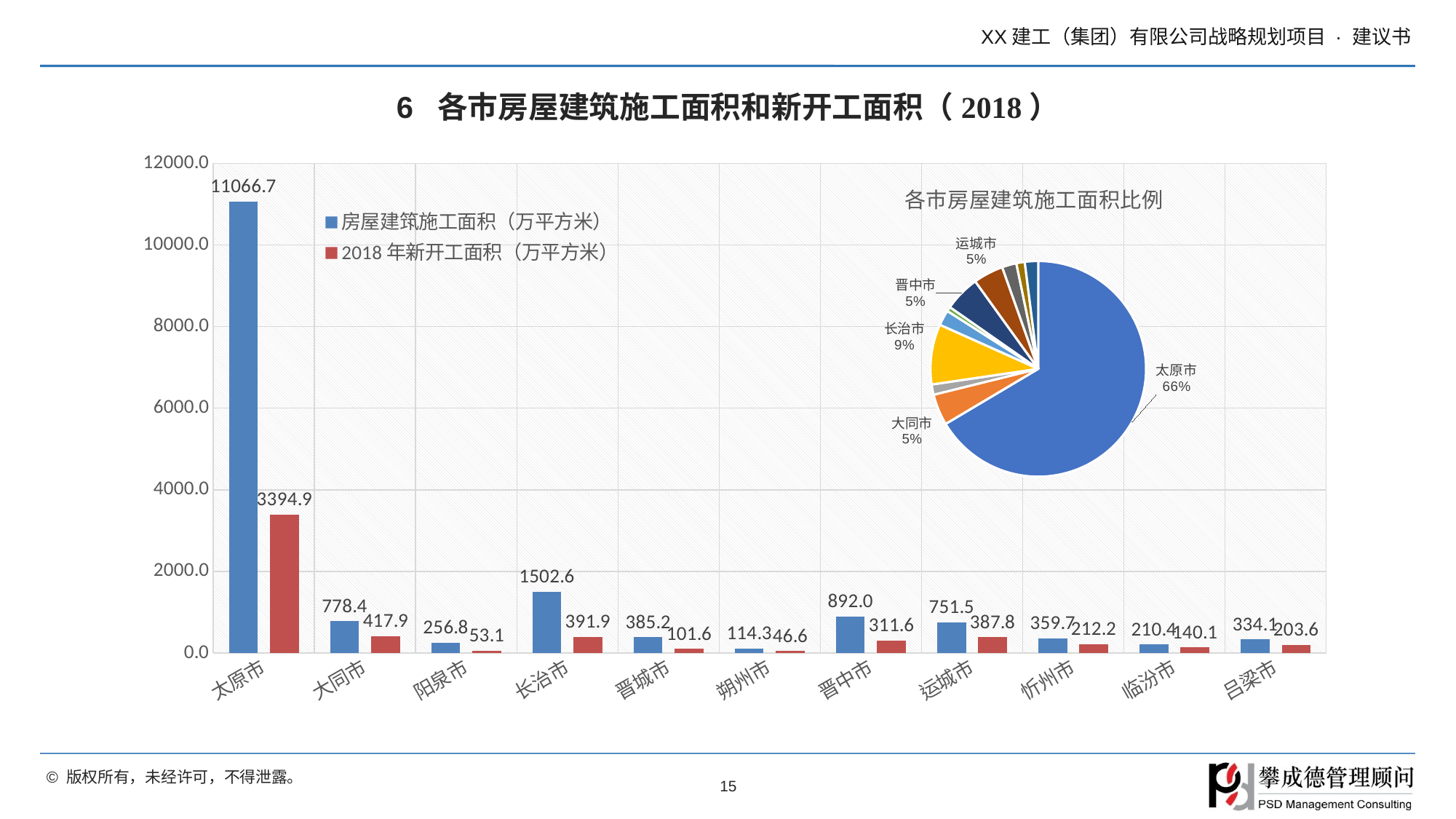

# 6  各市房屋建筑施工面积和新开工面积（2018）

### Chart

| Category | 房屋建筑施工面积（万平方米） | 2018年新开工面积（万平方米） |
|---|---|---|
| 太原市 | 11066.6532 | 3394.9077 |
| 大同市 | 778.416 | 417.9265 |
| 阳泉市 | 256.8137 | 53.0525 |
| 长治市 | 1502.6283 | 391.8565 |
| 晋城市 | 385.1769 | 101.5876 |
| 朔州市 | 114.2832 | 46.5807 |
| 晋中市 | 892.0103 | 311.6468 |
| 运城市 | 751.5452 | 387.8396 |
| 忻州市 | 359.7316 | 212.2272 |
| 临汾市 | 210.4484 | 140.0514 |
| 吕梁市 | 334.1031 | 203.6071 |

### Chart: 各市房屋建筑施工面积比例

| Category | 房屋建筑施工面积（万平方米） |
|---|---|
| 太原市 | 11066.6532 |
| 大同市 | 778.416 |
| 阳泉市 | 256.8137 |
| 长治市 | 1502.6283 |
| 晋城市 | 385.1769 |
| 朔州市 | 114.2832 |
| 晋中市 | 892.0103 |
| 运城市 | 751.5452 |
| 忻州市 | 359.7316 |
| 临汾市 | 210.4484 |
| 吕梁市 | 334.1031 |
15